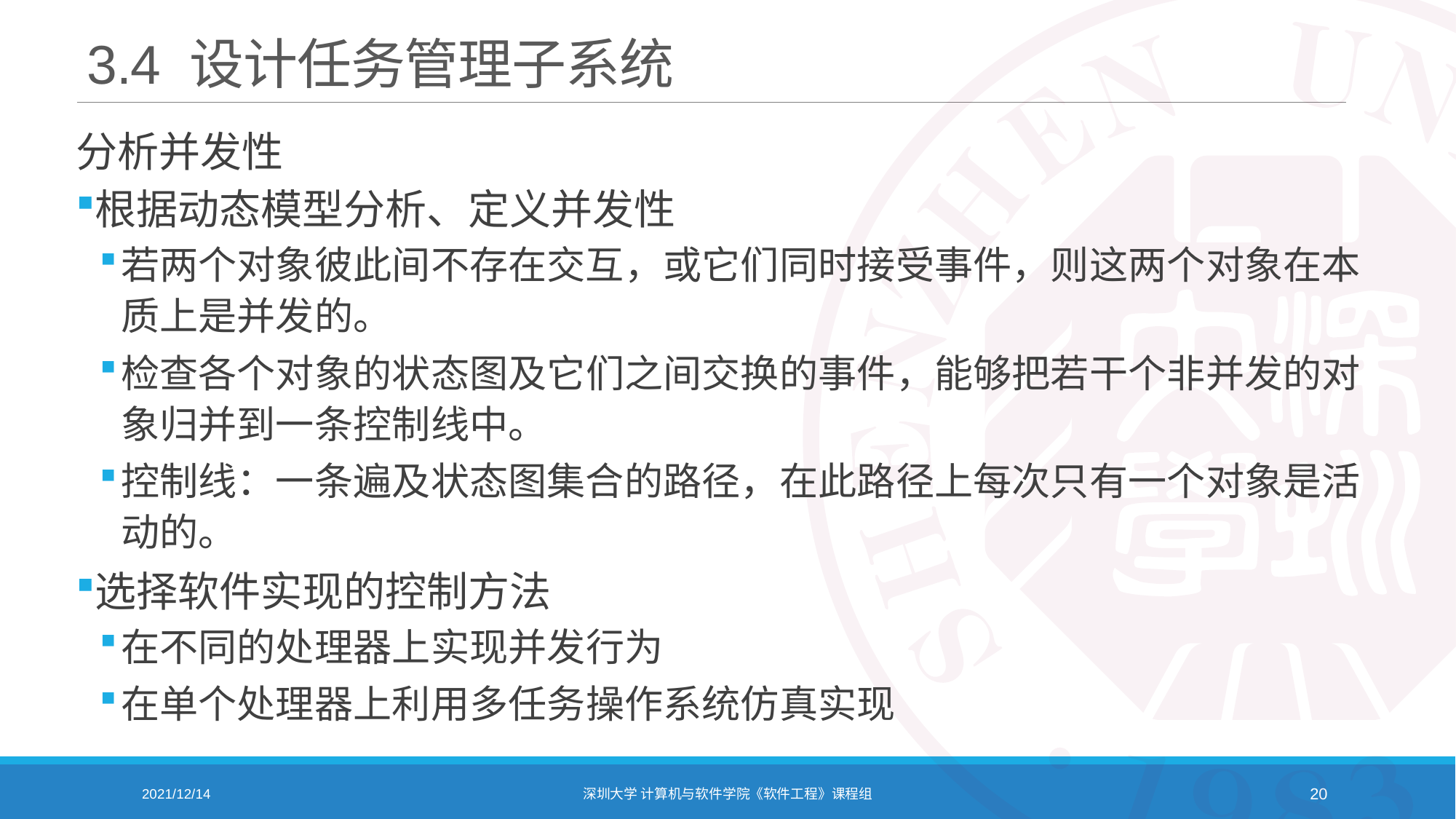

# 3.4 设计任务管理子系统
分析并发性
根据动态模型分析、定义并发性
若两个对象彼此间不存在交互，或它们同时接受事件，则这两个对象在本质上是并发的。
检查各个对象的状态图及它们之间交换的事件，能够把若干个非并发的对象归并到一条控制线中。
控制线：一条遍及状态图集合的路径，在此路径上每次只有一个对象是活动的。
选择软件实现的控制方法
在不同的处理器上实现并发行为
在单个处理器上利用多任务操作系统仿真实现
2021/12/14
深圳大学 计算机与软件学院《软件工程》课程组
20